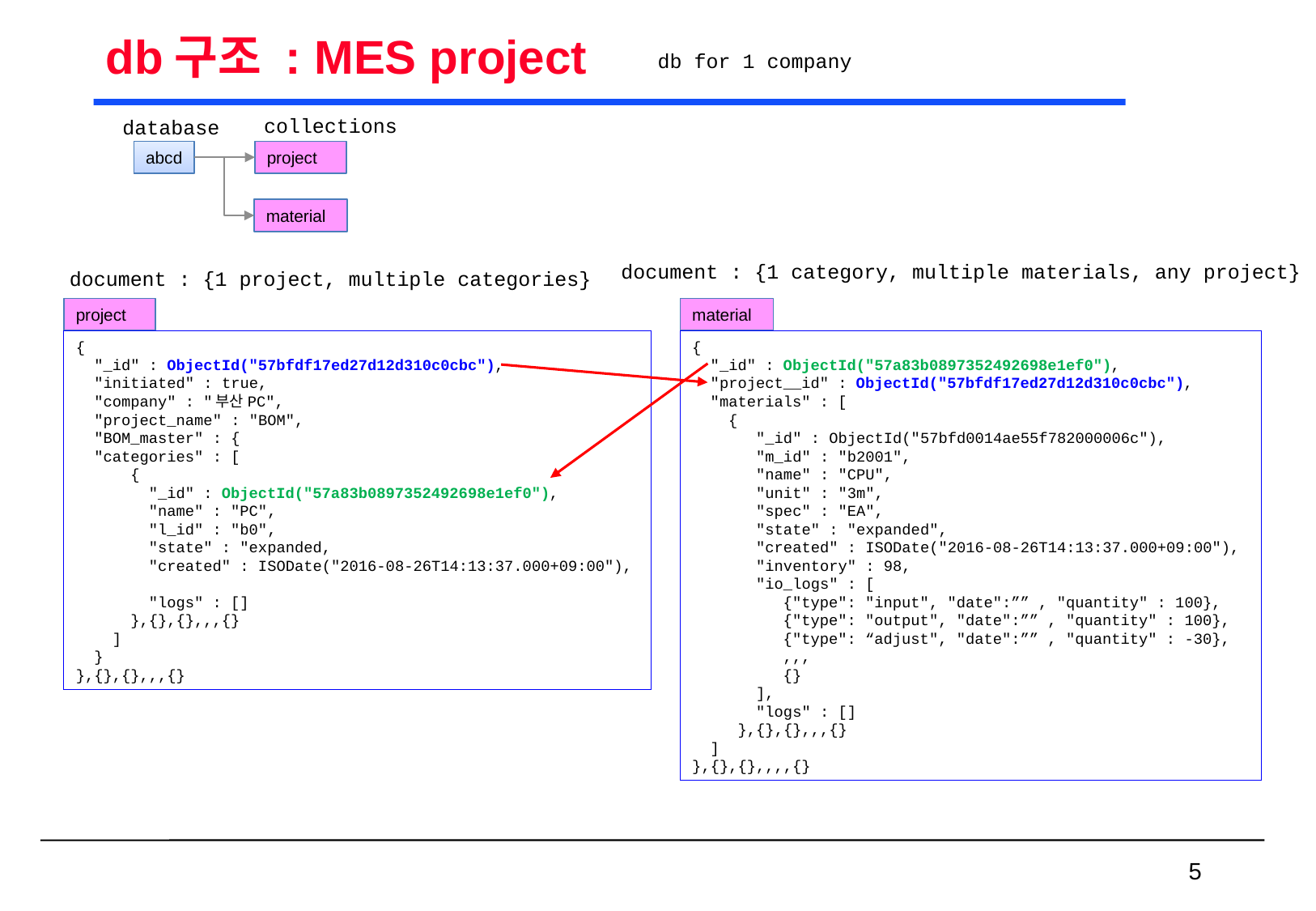

# db구조 : MES project
db for 1 company
collections
database
abcd
project
material
document : {1 category, multiple materials, any project}
document : {1 project, multiple categories}
project
material
{
  "_id" : ObjectId("57bfdf17ed27d12d310c0cbc"),
  "initiated" : true,
  "company" : "부산PC",
  "project_name" : "BOM",
  "BOM_master" : {
  "categories" : [
      {
        "_id" : ObjectId("57a83b0897352492698e1ef0"),
        "name" : "PC",
        "l_id" : "b0",
        "state" : "expanded,
        "created" : ISODate("2016-08-26T14:13:37.000+09:00"),
        "logs" : []
      },{},{},,,{}
    ]
  }
},{},{},,,{}
{
  "_id" : ObjectId("57a83b0897352492698e1ef0"),
  "project__id" : ObjectId("57bfdf17ed27d12d310c0cbc"),
  "materials" : [
    {
       "_id" : ObjectId("57bfd0014ae55f782000006c"),
       "m_id" : "b2001",
       "name" : "CPU",
       "unit" : "3m",
       "spec" : "EA",
       "state" : "expanded",
       "created" : ISODate("2016-08-26T14:13:37.000+09:00"),
       "inventory" : 98,
       "io_logs" : [
          {"type": "input", "date":”” , "quantity" : 100},
          {"type": "output", "date":”” , "quantity" : 100},
          {"type": “adjust", "date":”” , "quantity" : -30},
          ,,,
          {}
       ],
       "logs" : []
     },{},{},,,{}
  ]
},{},{},,,,{}
 5